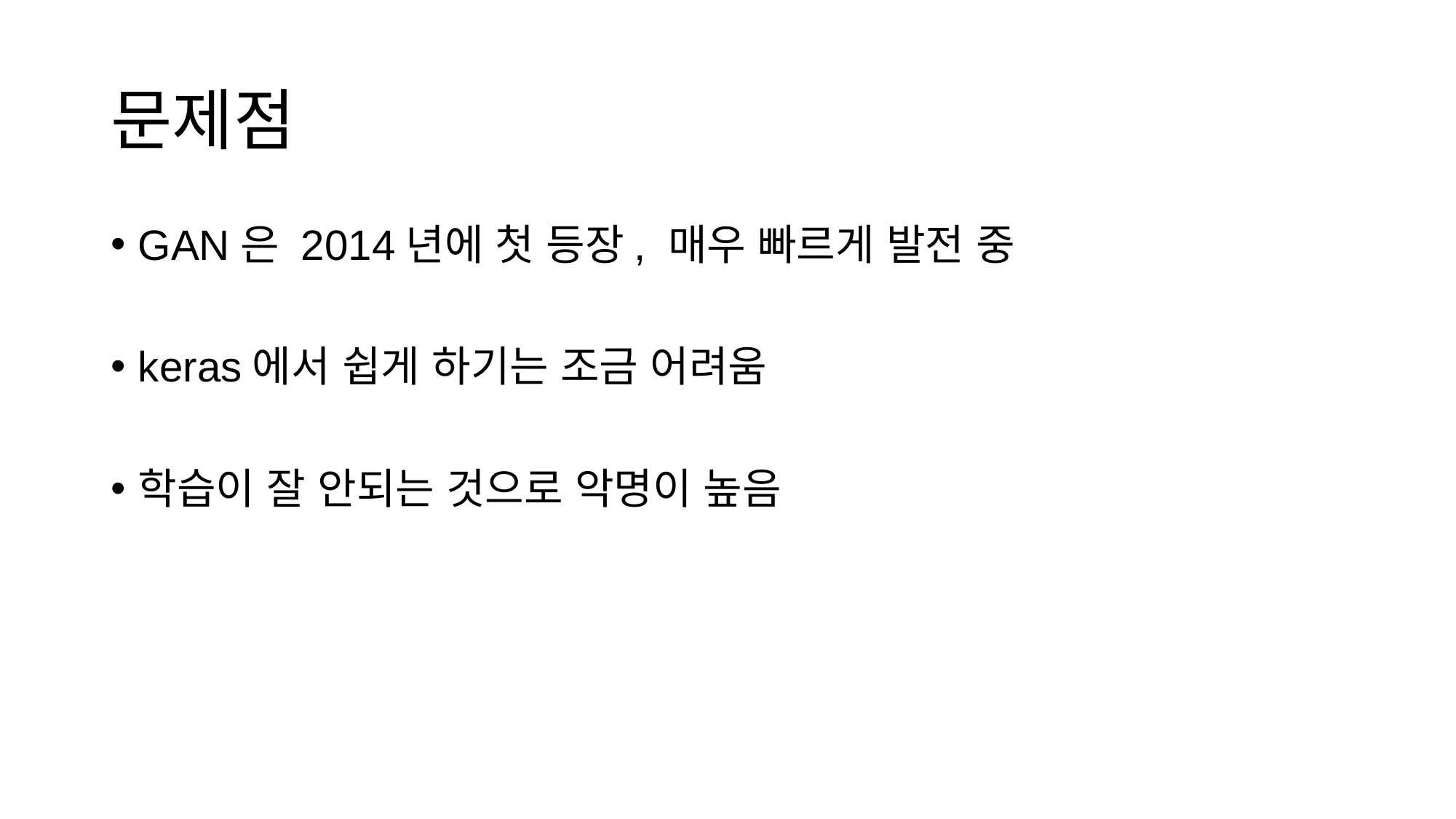

# 문제점
GAN은 2014년에 첫 등장, 매우 빠르게 발전 중

keras에서 쉽게 하기는 조금 어려움

학습이 잘 안되는 것으로 악명이 높음